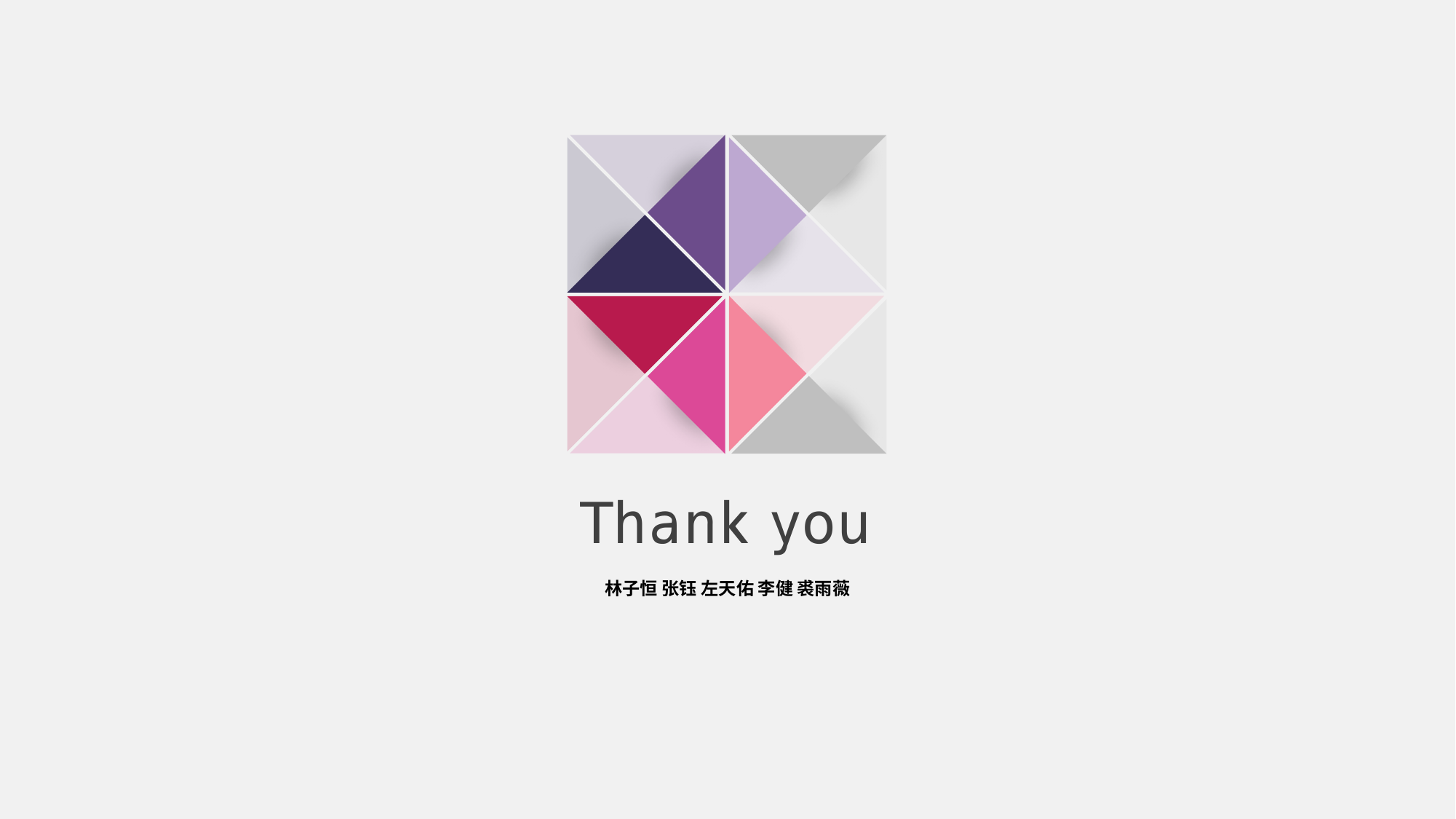

Thank you
林子恒 张钰 左天佑 李健 裘雨薇